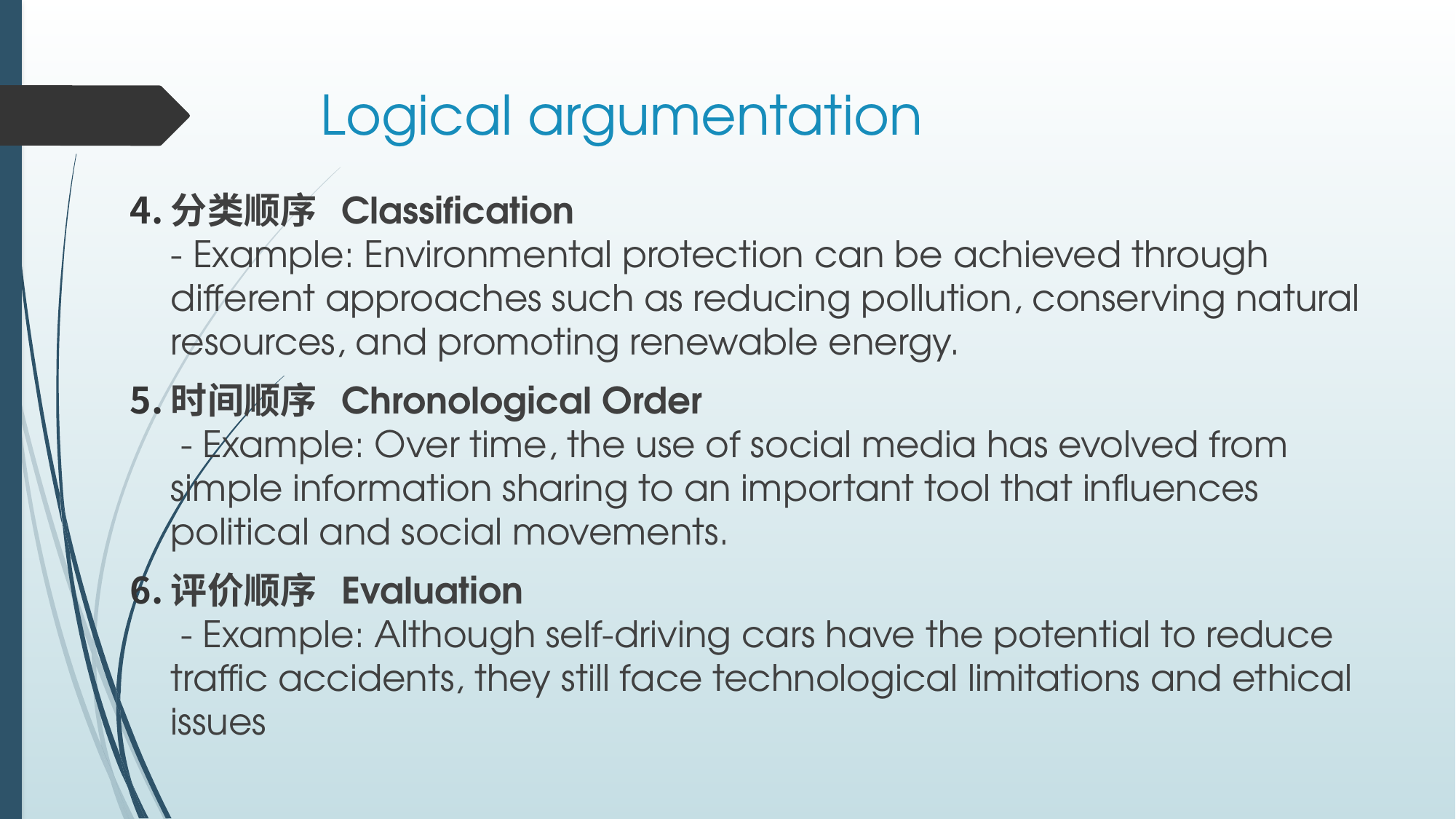

# Logical argumentation
分类顺序  Classification
- Example: Environmental protection can be achieved through different approaches such as reducing pollution, conserving natural resources, and promoting renewable energy.
时间顺序  Chronological Order
 - Example: Over time, the use of social media has evolved from simple information sharing to an important tool that influences political and social movements.
评价顺序  Evaluation
 - Example: Although self-driving cars have the potential to reduce traffic accidents, they still face technological limitations and ethical issues